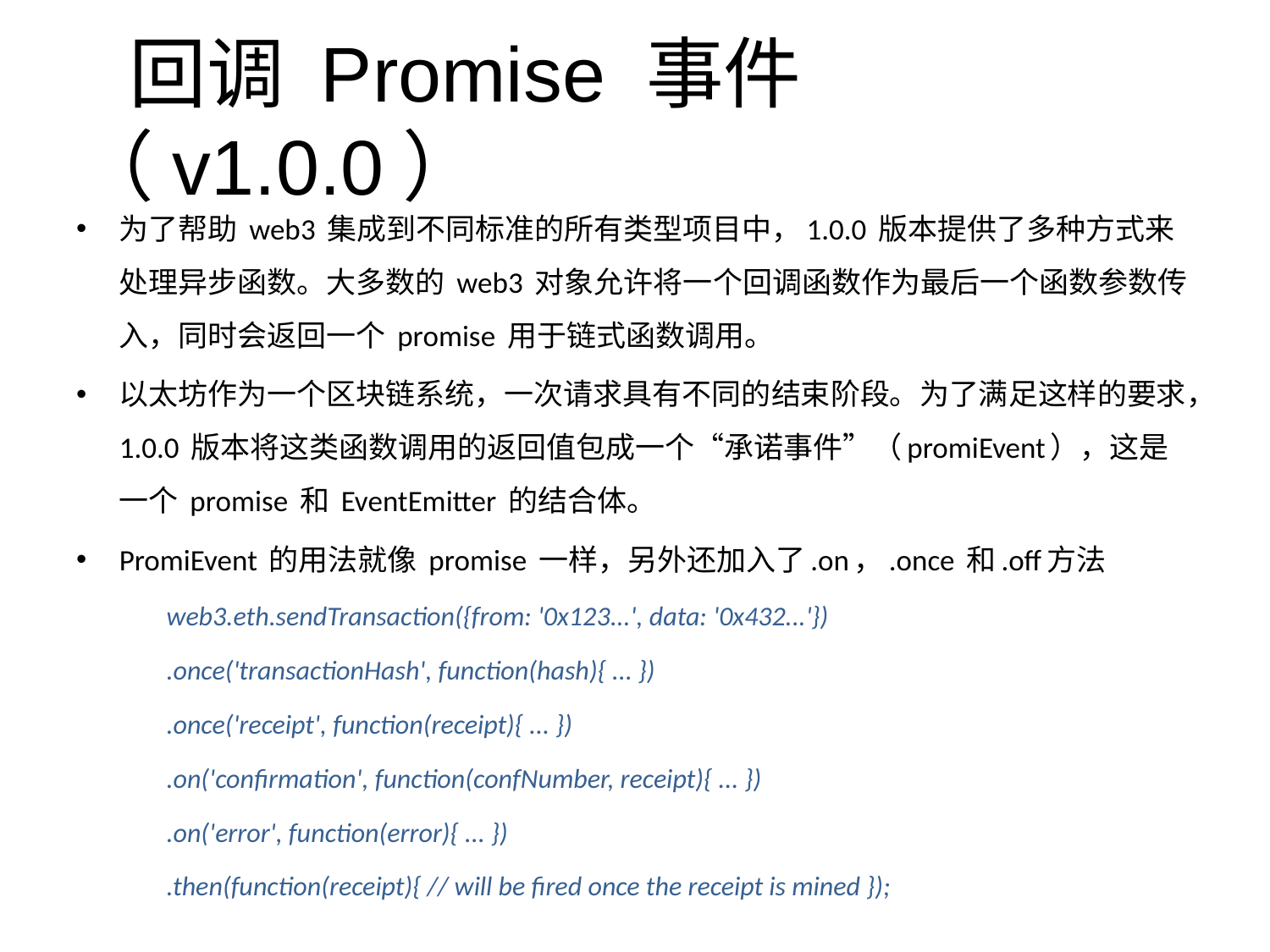

# 回调 Promise 事件（v1.0.0）
为了帮助 web3 集成到不同标准的所有类型项目中，1.0.0 版本提供了多种方式来处理异步函数。大多数的 web3 对象允许将一个回调函数作为最后一个函数参数传入，同时会返回一个 promise 用于链式函数调用。
以太坊作为一个区块链系统，一次请求具有不同的结束阶段。为了满足这样的要求，1.0.0 版本将这类函数调用的返回值包成一个“承诺事件”（promiEvent），这是一个 promise 和 EventEmitter 的结合体。
PromiEvent 的用法就像 promise 一样，另外还加入了.on，.once 和.off方法
web3.eth.sendTransaction({from: '0x123...', data: '0x432...'})
.once('transactionHash', function(hash){ ... })
.once('receipt', function(receipt){ ... })
.on('confirmation', function(confNumber, receipt){ ... })
.on('error', function(error){ ... })
.then(function(receipt){ // will be fired once the receipt is mined });